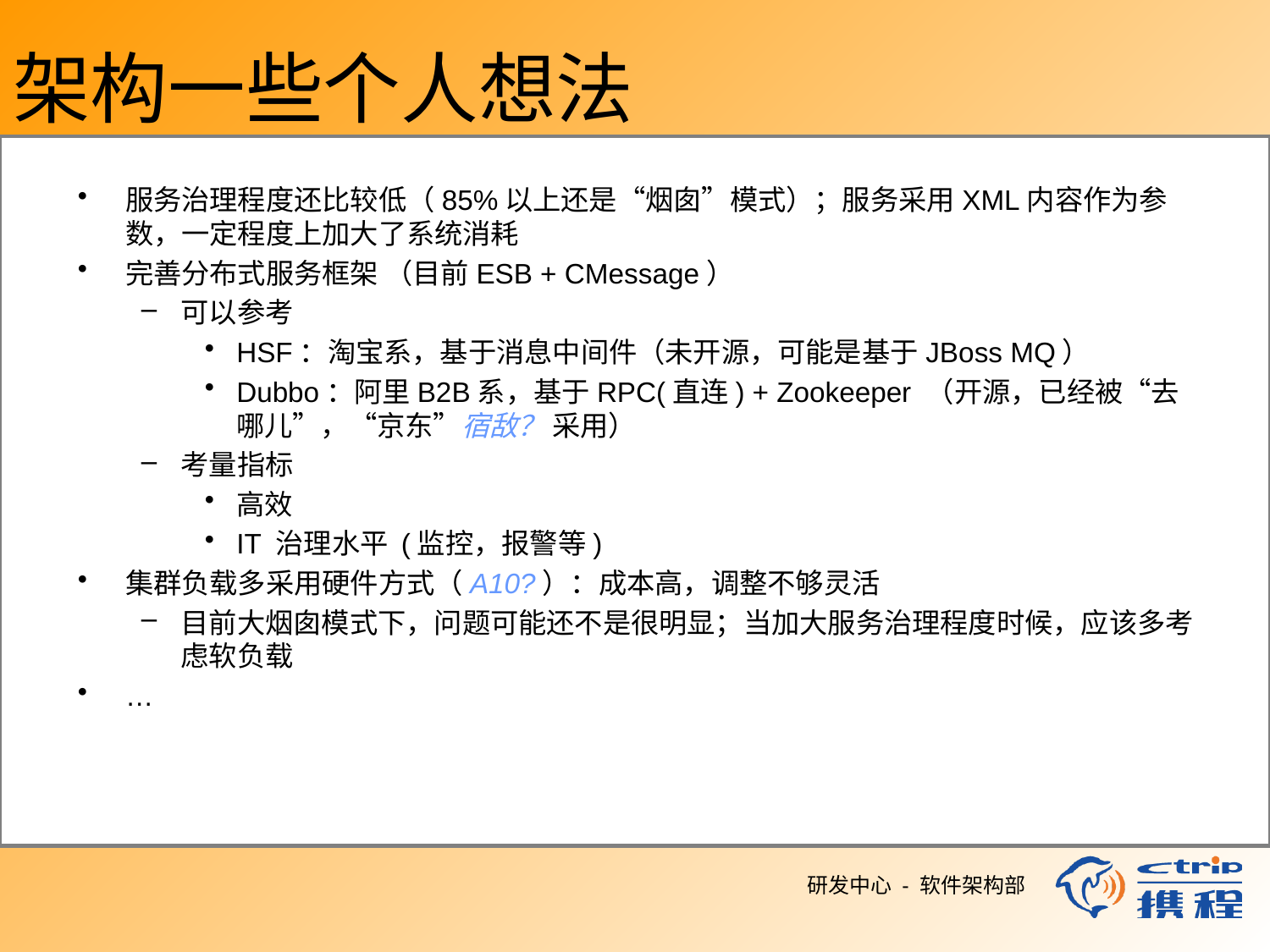

# 架构一些个人想法
服务治理程度还比较低（85%以上还是“烟囱”模式）；服务采用XML内容作为参数，一定程度上加大了系统消耗
完善分布式服务框架 （目前ESB + CMessage）
可以参考
HSF：淘宝系，基于消息中间件（未开源，可能是基于JBoss MQ）
Dubbo：阿里B2B系，基于RPC(直连) + Zookeeper （开源，已经被“去哪儿”，“京东”宿敌？ 采用）
考量指标
高效
IT 治理水平 (监控，报警等)
集群负载多采用硬件方式（A10?）：成本高，调整不够灵活
目前大烟囱模式下，问题可能还不是很明显；当加大服务治理程度时候，应该多考虑软负载
…

研发中心 - 软件架构部